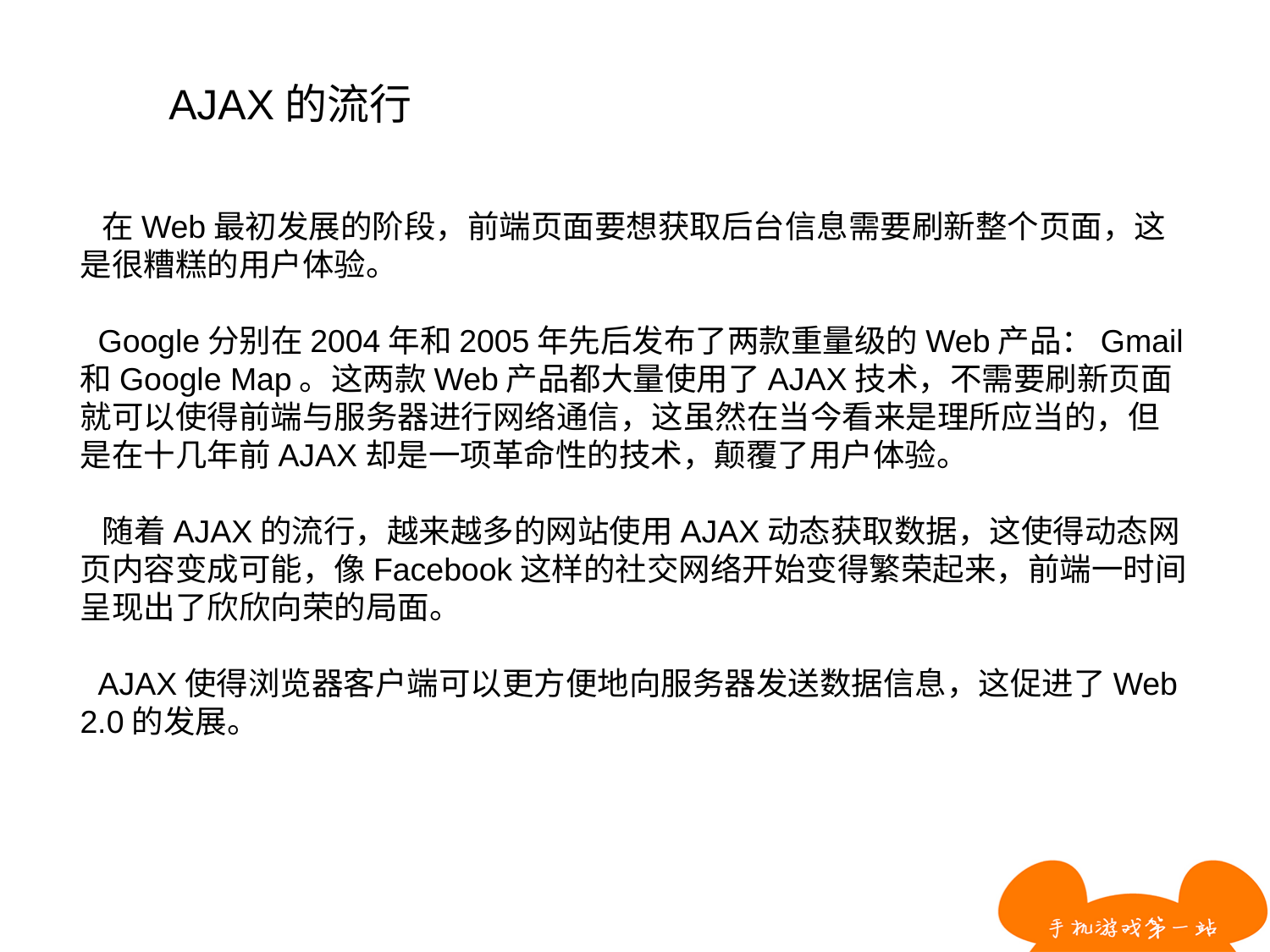

AJAX的流行
  在Web最初发展的阶段，前端页面要想获取后台信息需要刷新整个页面，这是很糟糕的用户体验。

  Google分别在2004年和2005年先后发布了两款重量级的Web产品：Gmail和Google Map。这两款Web产品都大量使用了AJAX技术，不需要刷新页面就可以使得前端与服务器进行网络通信，这虽然在当今看来是理所应当的，但是在十几年前AJAX却是一项革命性的技术，颠覆了用户体验。

  随着AJAX的流行，越来越多的网站使用AJAX动态获取数据，这使得动态网页内容变成可能，像Facebook这样的社交网络开始变得繁荣起来，前端一时间呈现出了欣欣向荣的局面。

  AJAX使得浏览器客户端可以更方便地向服务器发送数据信息，这促进了Web 2.0的发展。